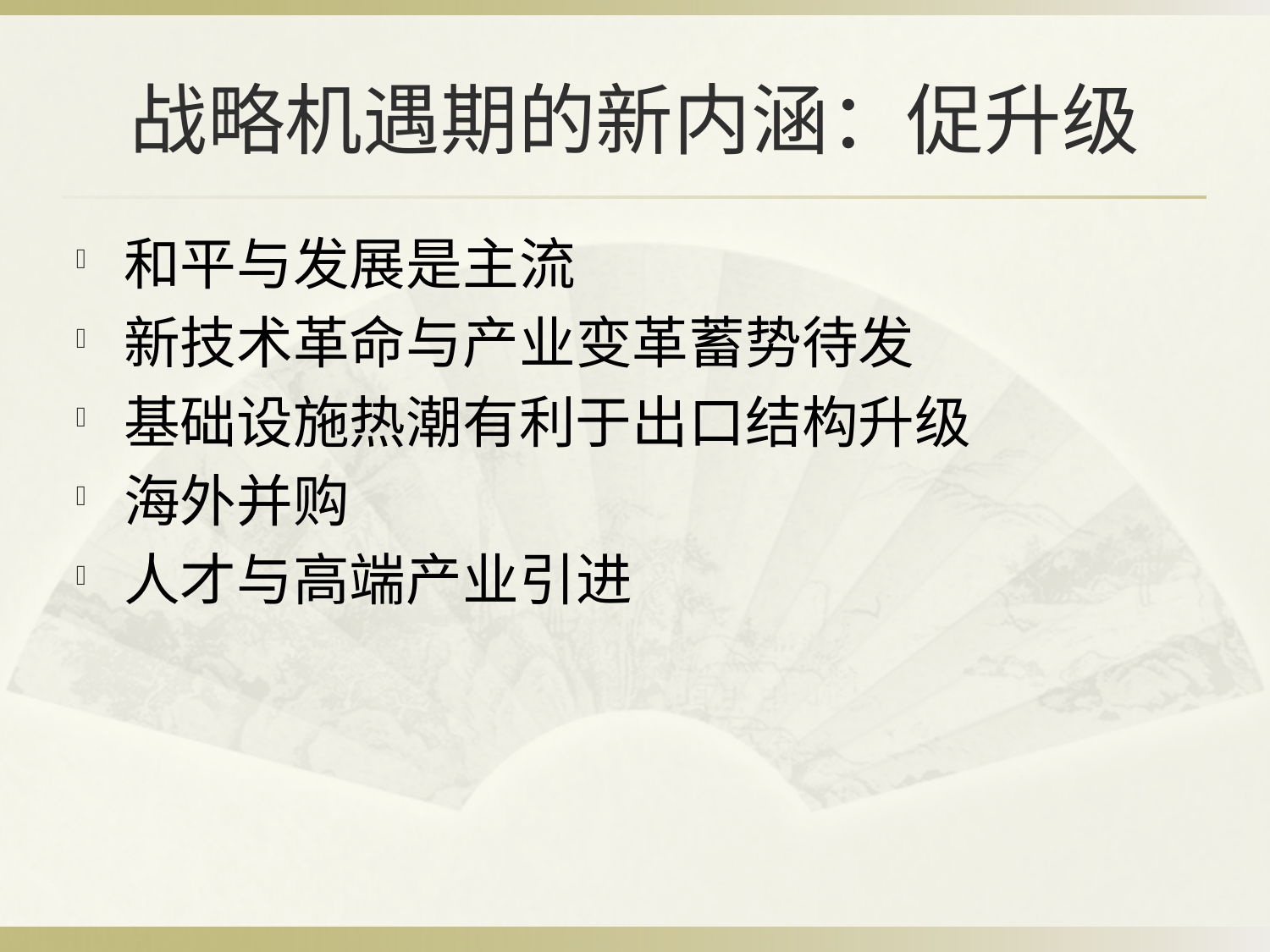

# 战略机遇期的新内涵：促升级
和平与发展是主流
新技术革命与产业变革蓄势待发
基础设施热潮有利于出口结构升级
海外并购
人才与高端产业引进